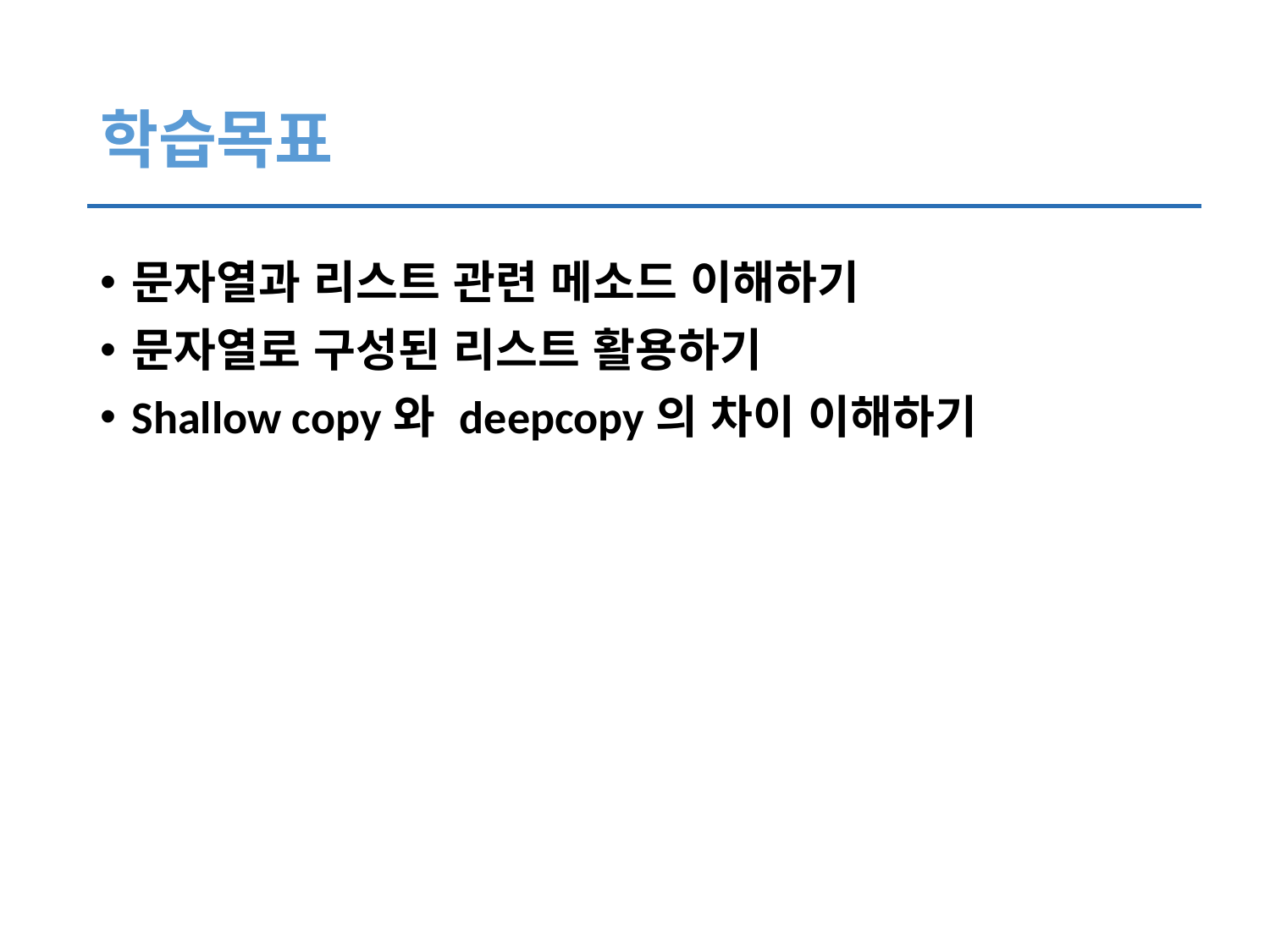

# 학습목표
문자열과 리스트 관련 메소드 이해하기
문자열로 구성된 리스트 활용하기
Shallow copy와 deepcopy의 차이 이해하기